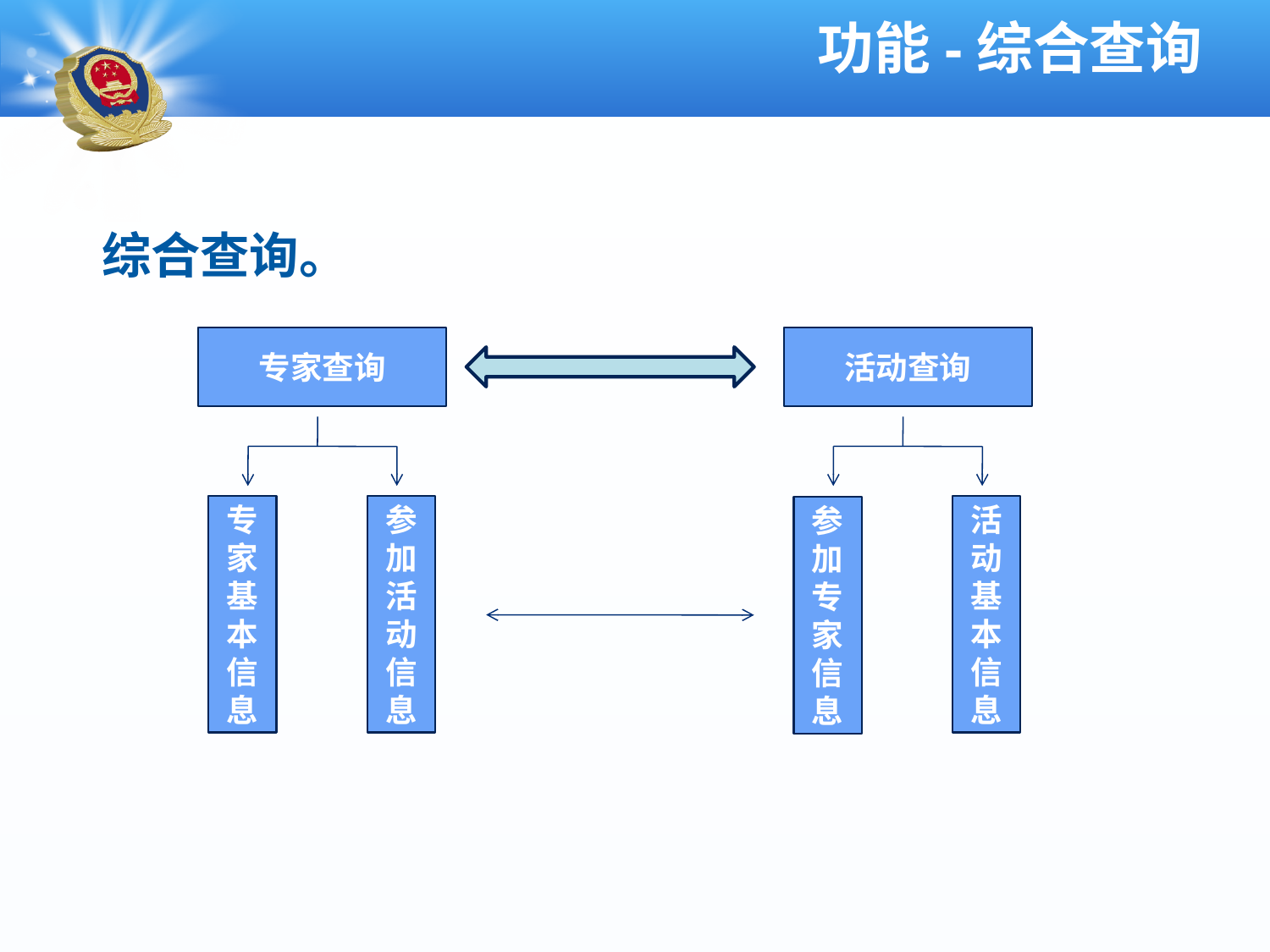

功能-综合查询

综合查询。
专家查询
活动查询

专家基本信息
参加活动信息
活动基本信息
参加专家信息